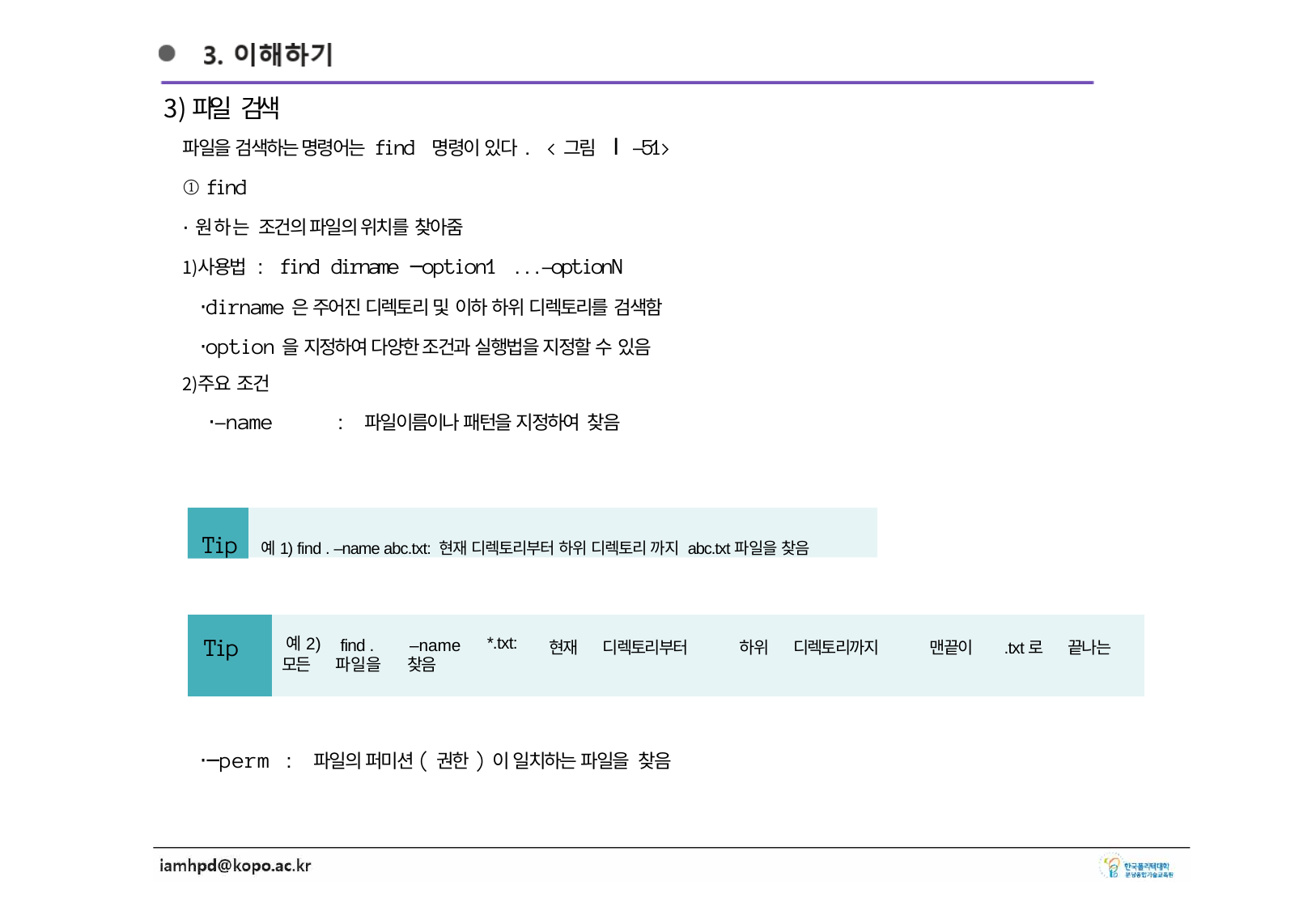

파일 검색
파일을 검색하는 명령어는 find 명령이 있다. <그림 Ⅰ-51>
① find
∙원하는 조건의 파일의 위치를 찾아줌
사용법 : find dirname –option1 ...-optionN
∙dirname은 주어진 디렉토리 및 이하 하위 디렉토리를 검색함
∙option을 지정하여 다양한 조건과 실행법을 지정할 수 있음
주요 조건
∙-name	: 파일이름이나 패턴을 지정하여 찾음
Tip

예1) find . –name abc.txt: 현재 디렉토리부터 하위 디렉토리 까지 abc.txt파일을 찾음
| Tip | 예2) 모든 | find . 파일을 | –name 찾음 | \*.txt: | 현재 | 디렉토리부터 | 하위 | 디렉토리까지 | 맨끝이 | .txt로 | 끝나는 |
| --- | --- | --- | --- | --- | --- | --- | --- | --- | --- | --- | --- |
∙–perm : 파일의 퍼미션(권한)이 일치하는 파일을 찾음